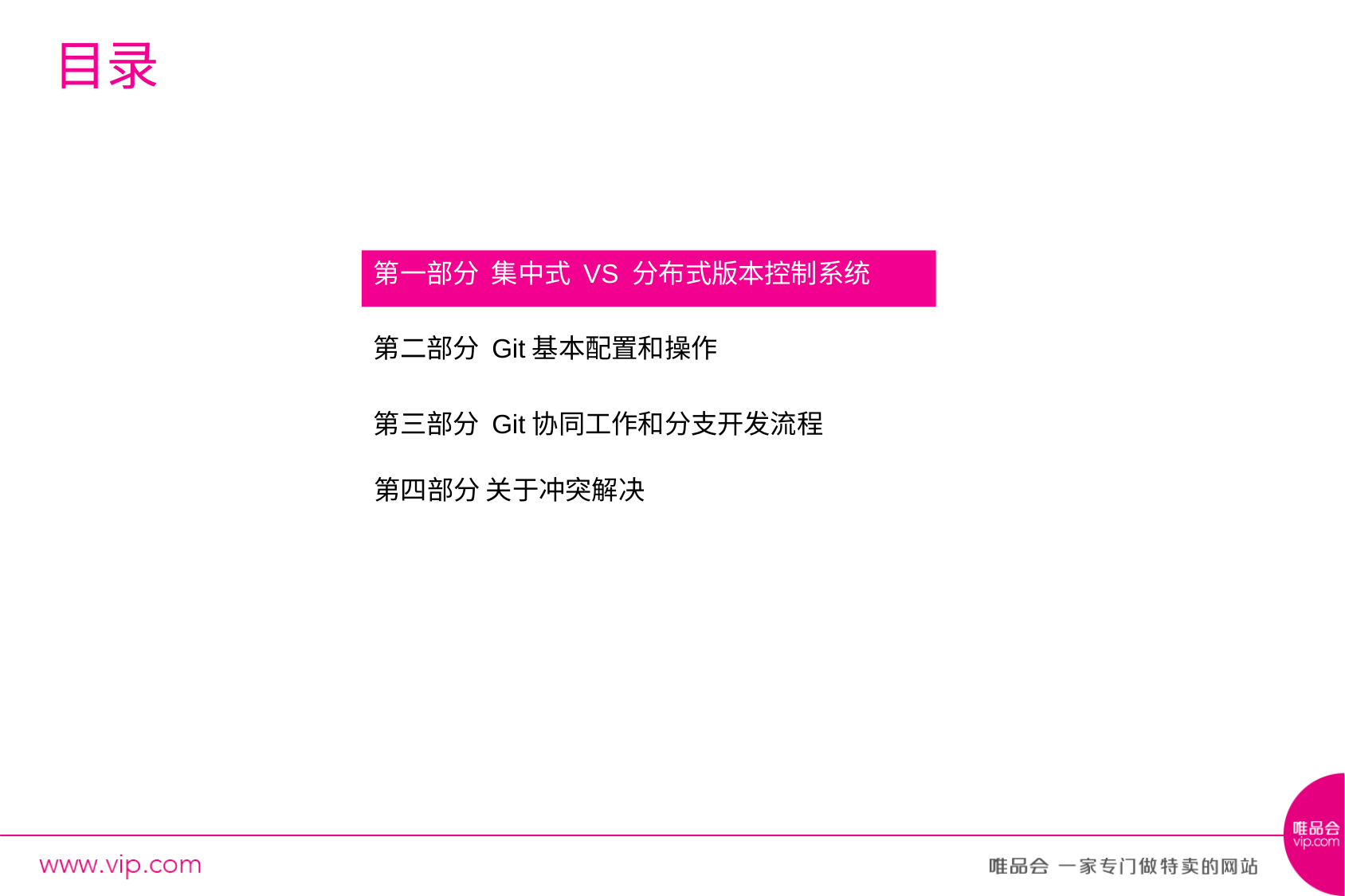

# 目录
第一部分  集中式 VS 分布式版本控制系统
第二部分 Git基本配置和操作
第三部分 Git协同工作和分支开发流程
第四部分 关于冲突解决